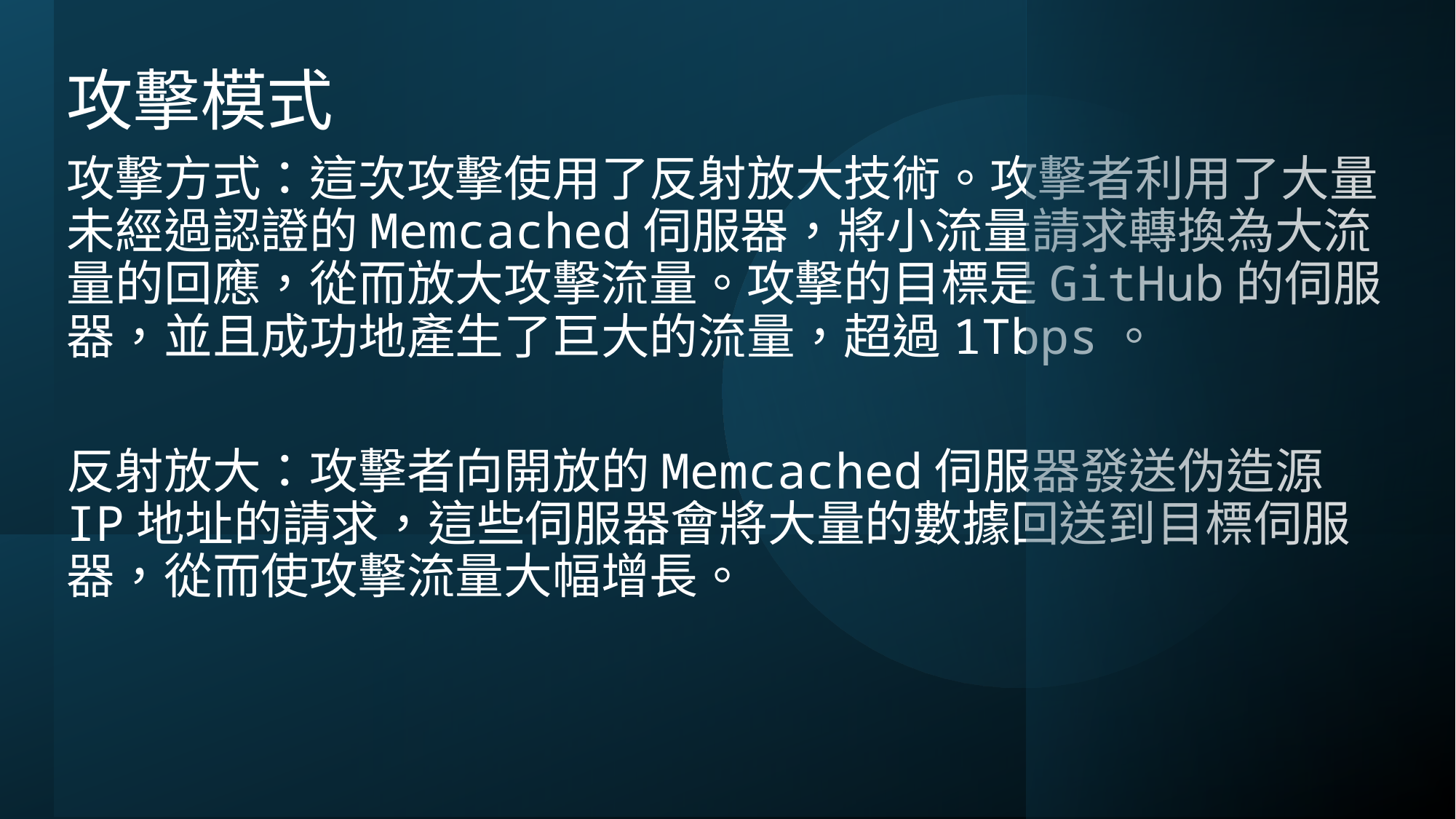

攻擊模式
攻擊方式：這次攻擊使用了反射放大技術。攻擊者利用了大量未經過認證的Memcached伺服器，將小流量請求轉換為大流量的回應，從而放大攻擊流量。攻擊的目標是GitHub的伺服器，並且成功地產生了巨大的流量，超過1Tbps。

反射放大：攻擊者向開放的Memcached伺服器發送伪造源IP地址的請求，這些伺服器會將大量的數據回送到目標伺服器，從而使攻擊流量大幅增長。